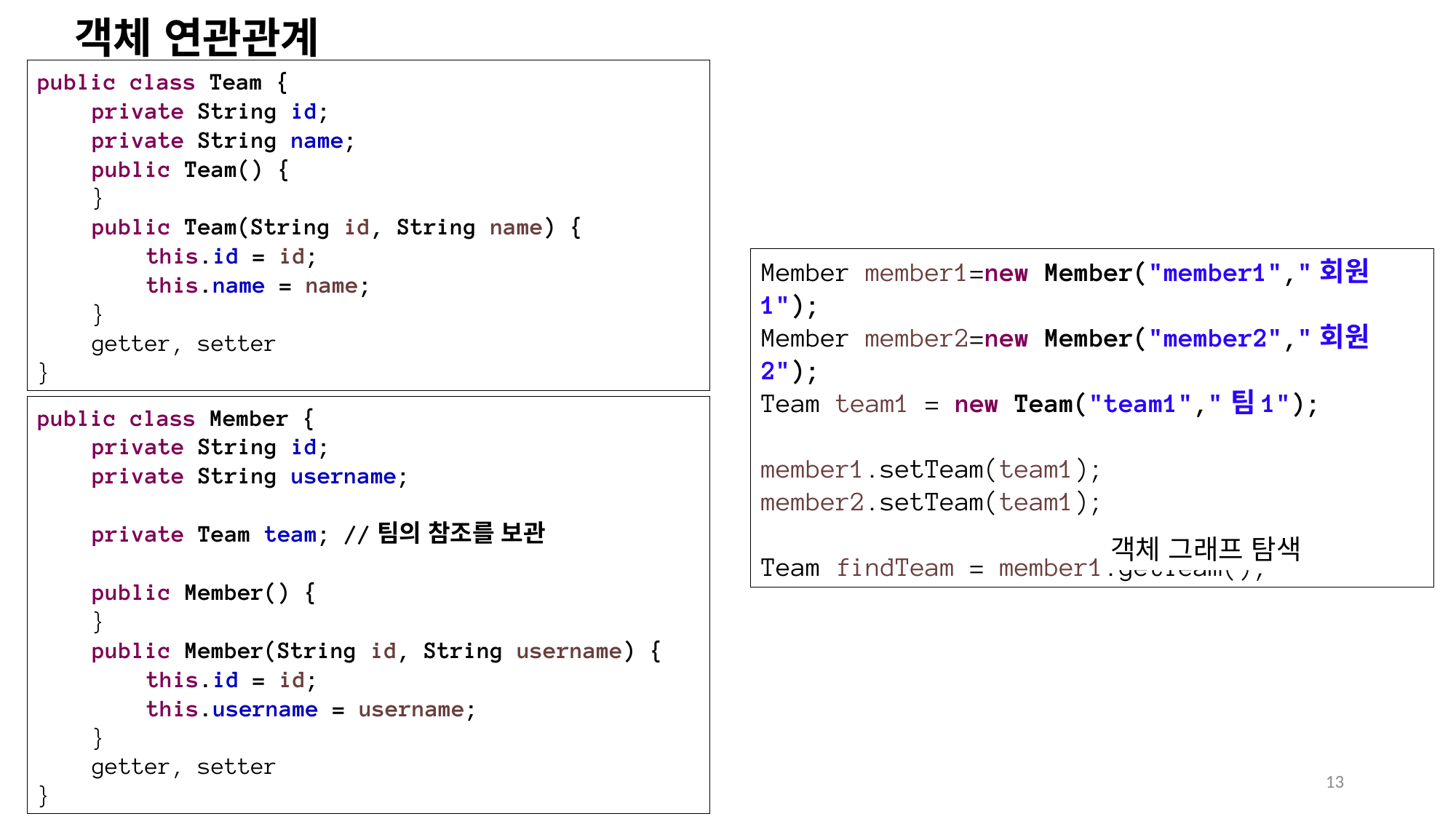

# 객체 연관관계
public class Team {
private String id;
private String name;
public Team() {
}
public Team(String id, String name) {
this.id = id;
this.name = name;
}
getter, setter
}
Member member1=new Member("member1","회원1");
Member member2=new Member("member2","회원2");
Team team1 = new Team("team1","팀1");

member1.setTeam(team1);
member2.setTeam(team1);

Team findTeam = member1.getTeam();
public class Member {
private String id;
private String username;

private Team team; //팀의 참조를 보관

public Member() {
}
public Member(String id, String username) {
this.id = id;
this.username = username;
}
getter, setter
}
객체 그래프 탐색
13